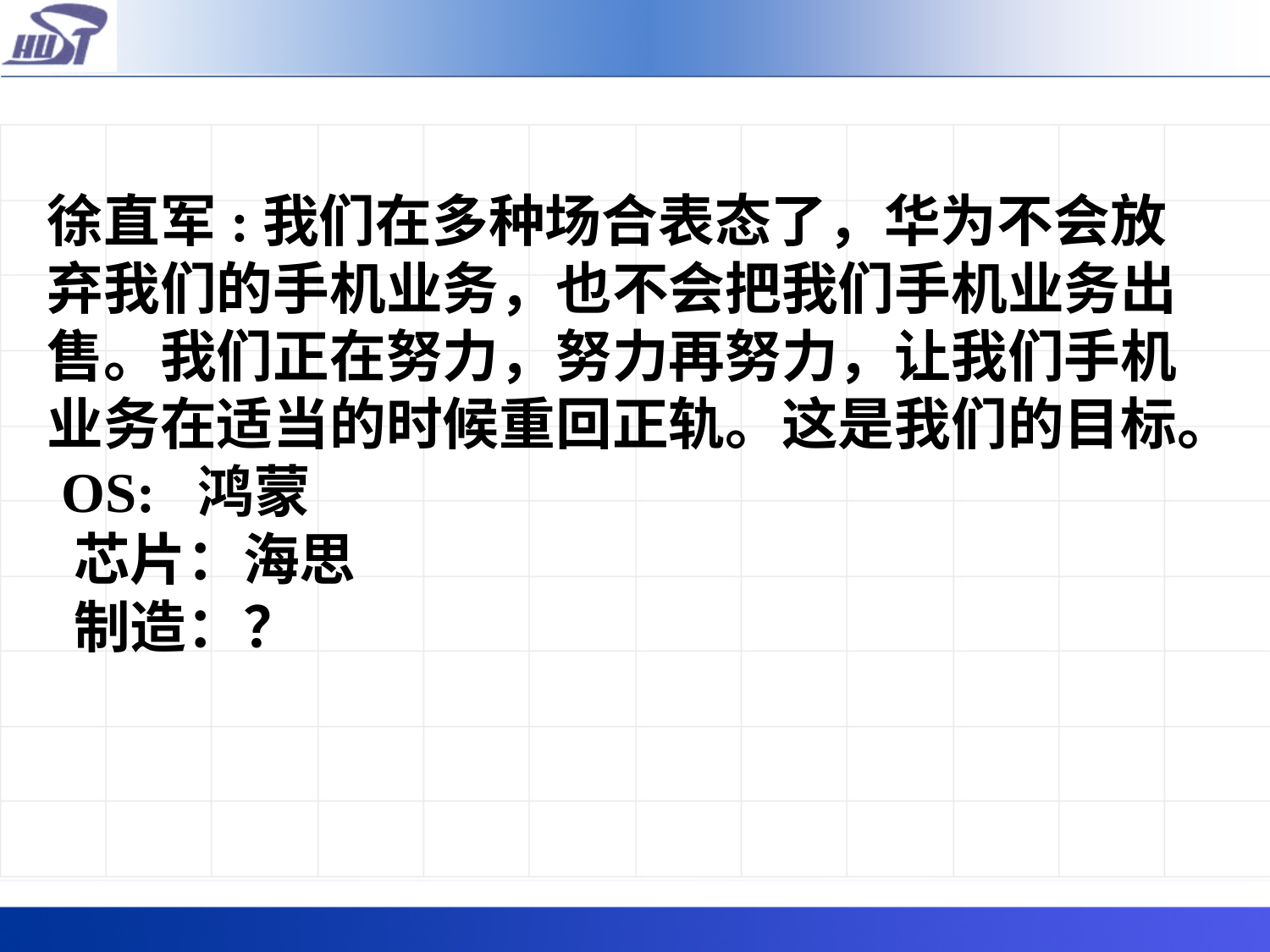

徐直军:我们在多种场合表态了，华为不会放弃我们的手机业务，也不会把我们手机业务出售。我们正在努力，努力再努力，让我们手机业务在适当的时候重回正轨。这是我们的目标。
 OS:  鸿蒙
 芯片：海思
 制造：？